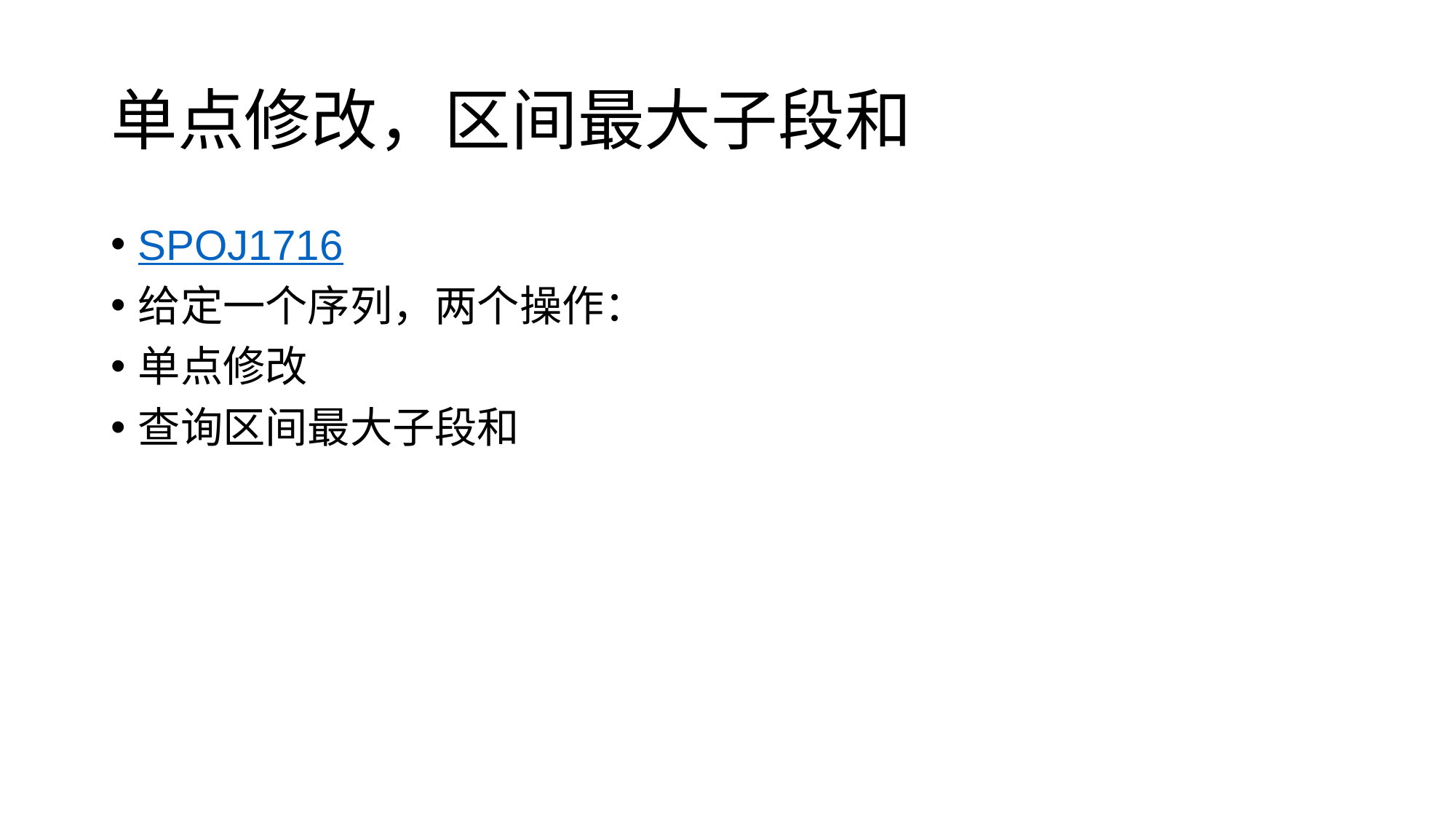

# 单点修改，区间最大子段和
SPOJ1716
给定一个序列，两个操作：
单点修改
查询区间最大子段和